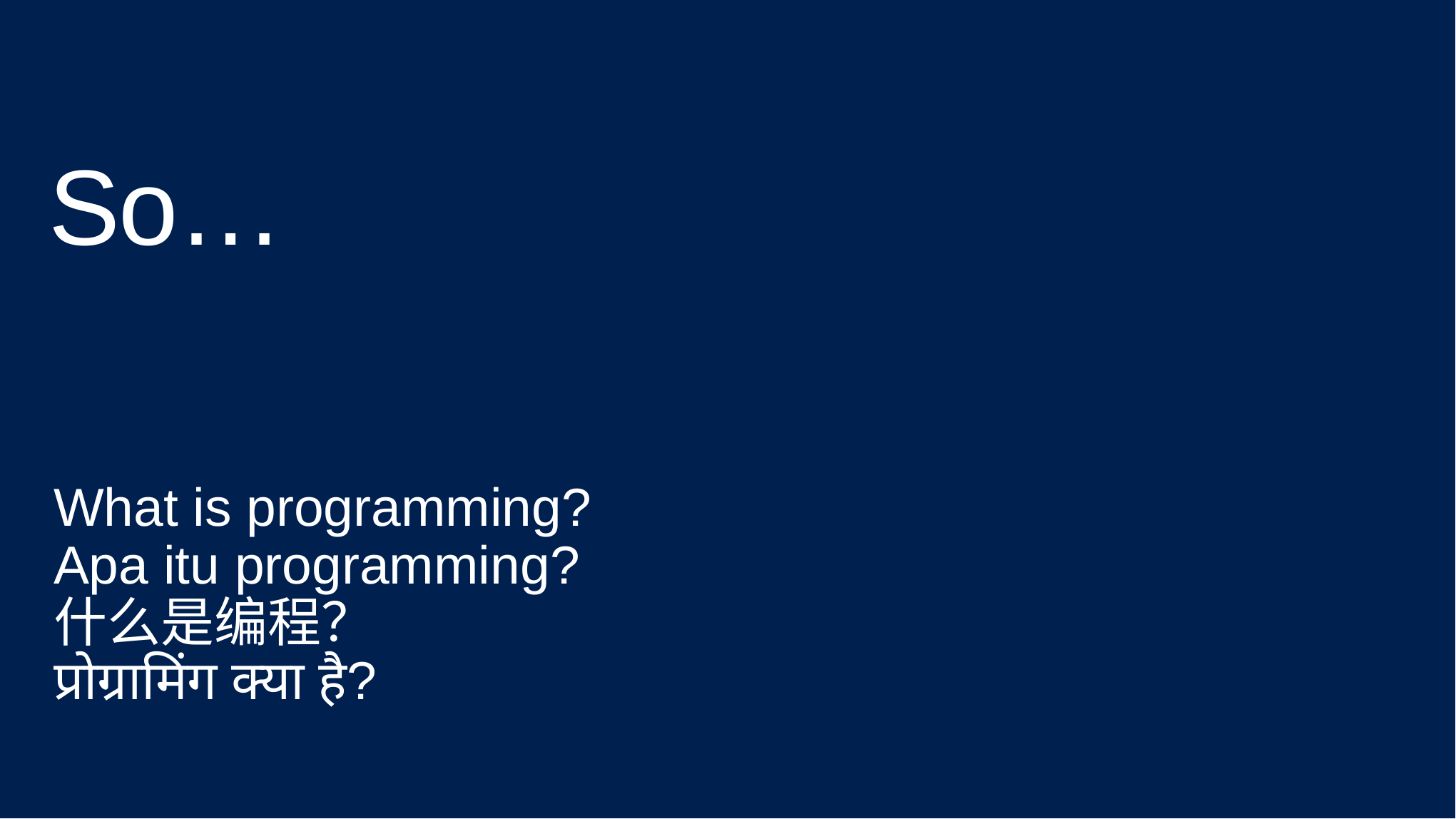

# So…
What is programming?
Apa itu programming?
什么是编程？
प्रोग्रामिंग क्या है?